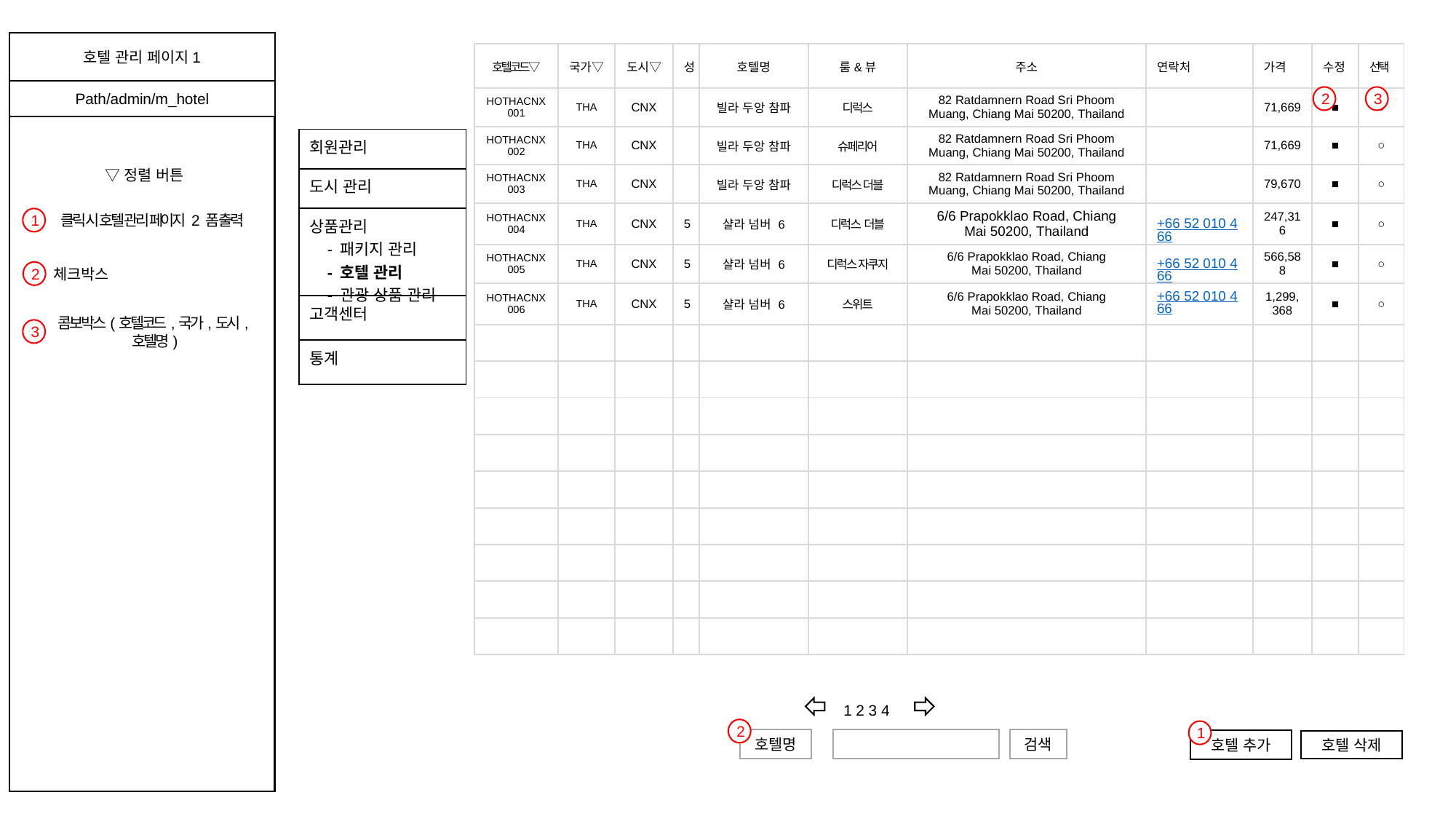

호텔 관리 페이지1
| 호텔코드▽ | 국가▽ | 도시▽ | 성 | 호텔명 | 룸&뷰 | 주소 | 연락처 | 가격 | 수정 | 선택 |
| --- | --- | --- | --- | --- | --- | --- | --- | --- | --- | --- |
| HOTHACNX001 | THA | CNX |  | 빌라 두앙 참파 | 디럭스 | 82 Ratdamnern Road Sri Phoom Muang, Chiang Mai 50200, Thailand |  | 71,669 | ■ | ○ |
| HOTHACNX002 | THA | CNX |  | 빌라 두앙 참파 | 슈페리어 | 82 Ratdamnern Road Sri Phoom Muang, Chiang Mai 50200, Thailand |  | 71,669 | ■ | ○ |
| HOTHACNX003 | THA | CNX |  | 빌라 두앙 참파 | 디럭스 더블 | 82 Ratdamnern Road Sri Phoom Muang, Chiang Mai 50200, Thailand |  | 79,670 | ■ | ○ |
| HOTHACNX004 | THA | CNX | 5 | 샬라 넘버 6 | 디럭스 더블 | 6/6 Prapokklao Road, Chiang Mai 50200, Thailand | +66 52 010 466 | 247,316 | ■ | ○ |
| HOTHACNX005 | THA | CNX | 5 | 샬라 넘버 6 | 디럭스 자쿠지 | 6/6 Prapokklao Road, Chiang Mai 50200, Thailand | +66 52 010 466 | 566,588 | ■ | ○ |
| HOTHACNX006 | THA | CNX | 5 | 샬라 넘버 6 | 스위트 | 6/6 Prapokklao Road, Chiang Mai 50200, Thailand | +66 52 010 466 | 1,299,368 | ■ | ○ |
|  |  |  |  |  |  |  |  |  |  |  |
|  |  |  |  |  |  |  |  |  |  |  |
|  |  |  |  |  |  |  |  |  |  |  |
|  |  |  |  |  |  |  |  |  |  |  |
|  |  |  |  |  |  |  |  |  |  |  |
|  |  |  |  |  |  |  |  |  |  |  |
|  |  |  |  |  |  |  |  |  |  |  |
|  |  |  |  |  |  |  |  |  |  |  |
|  |  |  |  |  |  |  |  |  |  |  |
Path/admin/m_hotel
2
3

| 회원관리 |
| --- |
| 도시 관리 |
| 상품관리 - 패키지 관리 - 호텔 관리 - 관광 상품 관리 |
| 고객센터 |
| 통계 |
▽정렬 버튼
클릭 시 호텔 관리 페이지 2 폼 출력
1
체크박스
2
콤보박스(호텔코드,국가,도시,호텔명)
3
1 2 3 4

2
1
검색
호텔명

호텔 추가
호텔 삭제